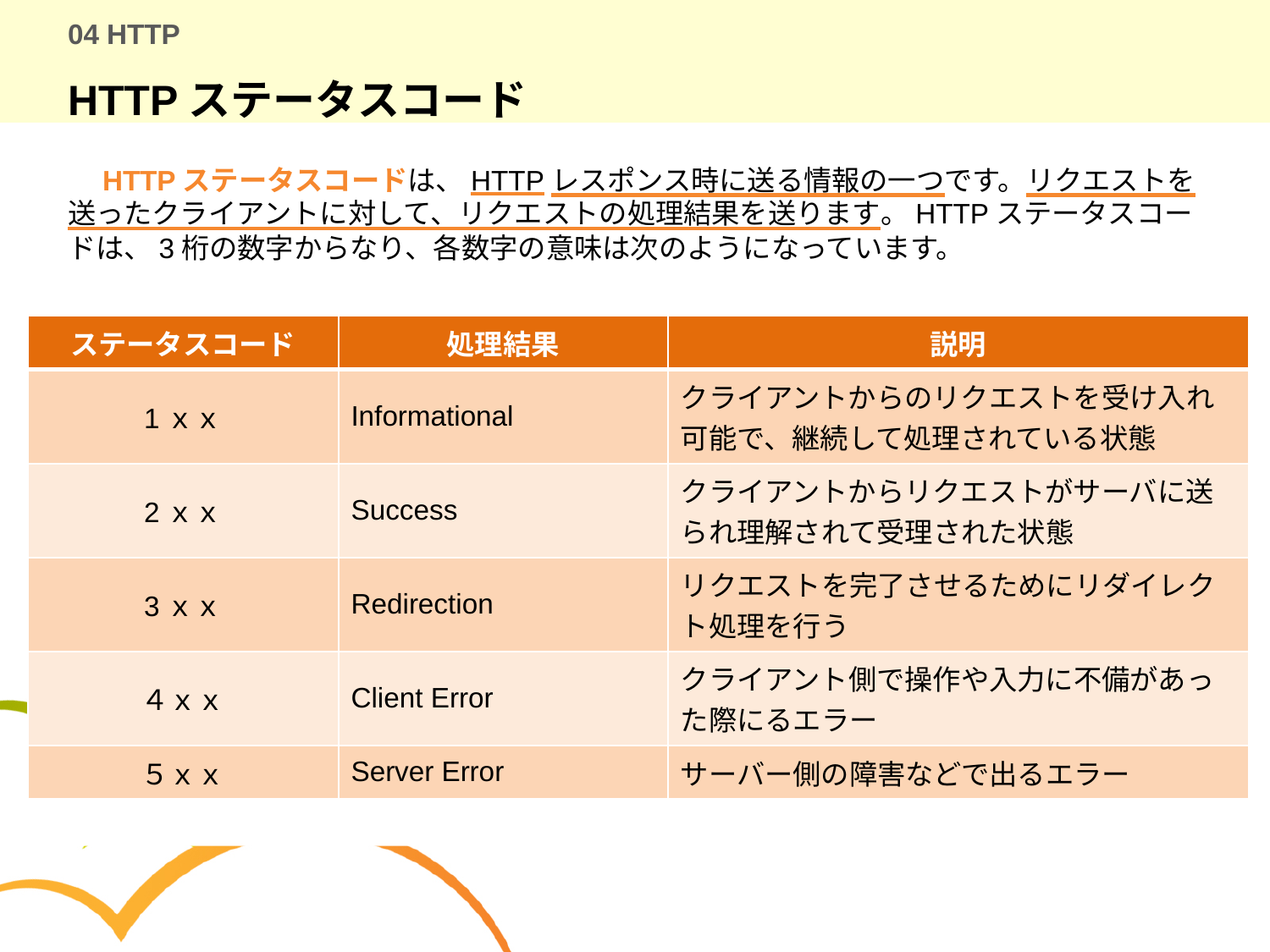

# 04 HTTP
HTTPステータスコード
　HTTPステータスコードは、HTTPレスポンス時に送る情報の一つです。リクエストを送ったクライアントに対して、リクエストの処理結果を送ります。HTTPステータスコードは、3桁の数字からなり、各数字の意味は次のようになっています。
| ステータスコード | 処理結果 | 説明 |
| --- | --- | --- |
| 1ｘｘ | Informational | クライアントからのリクエストを受け入れ可能で、継続して処理されている状態 |
| 2ｘｘ | Success | クライアントからリクエストがサーバに送られ理解されて受理された状態 |
| 3ｘｘ | Redirection | リクエストを完了させるためにリダイレクト処理を行う |
| ４ｘｘ | Client Error | クライアント側で操作や入力に不備があった際にるエラー |
| ５ｘｘ | Server Error | サーバー側の障害などで出るエラー |